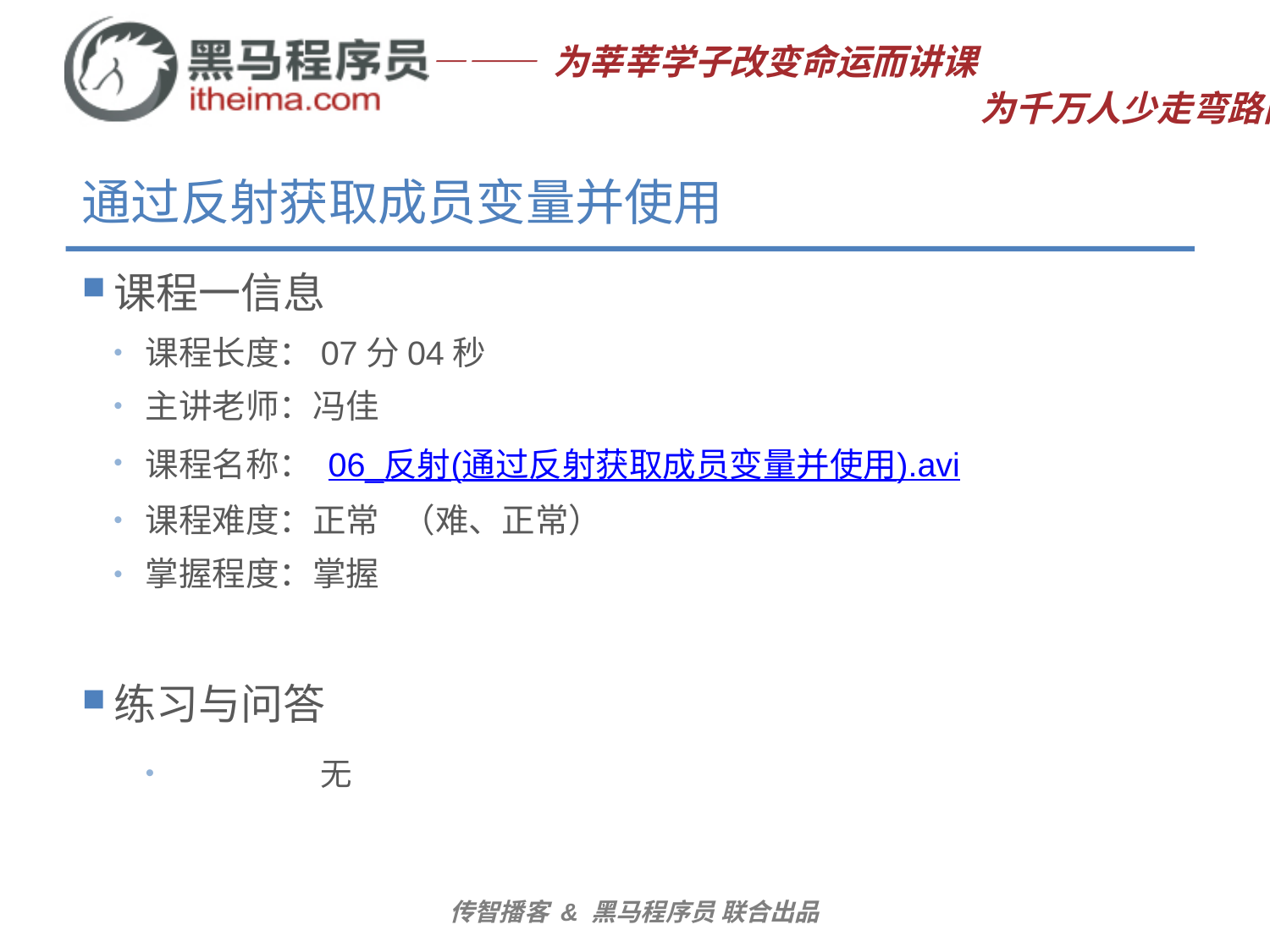

# 通过反射获取成员变量并使用
课程一信息
课程长度：07分04秒
主讲老师：冯佳
课程名称： 06_反射(通过反射获取成员变量并使用).avi
课程难度：正常   （难、正常）
掌握程度：掌握

练习与问答
	无